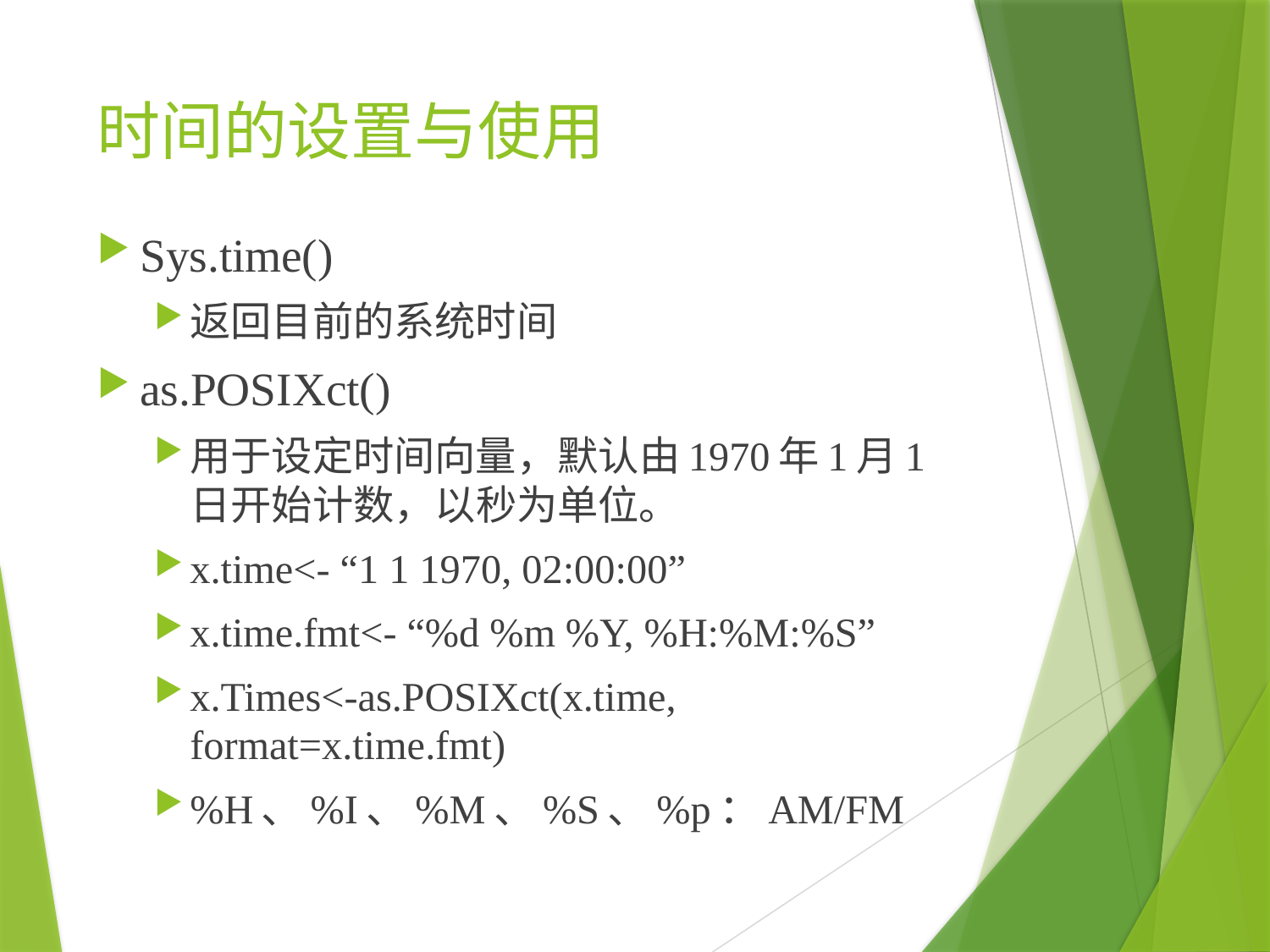

# 时间的设置与使用
Sys.time()
返回目前的系统时间
as.POSIXct()
用于设定时间向量，默认由1970年1月1日开始计数，以秒为单位。
x.time<- “1 1 1970, 02:00:00”
x.time.fmt<- “%d %m %Y, %H:%M:%S”
x.Times<-as.POSIXct(x.time, format=x.time.fmt)
%H、%I、%M、%S、%p：AM/FM